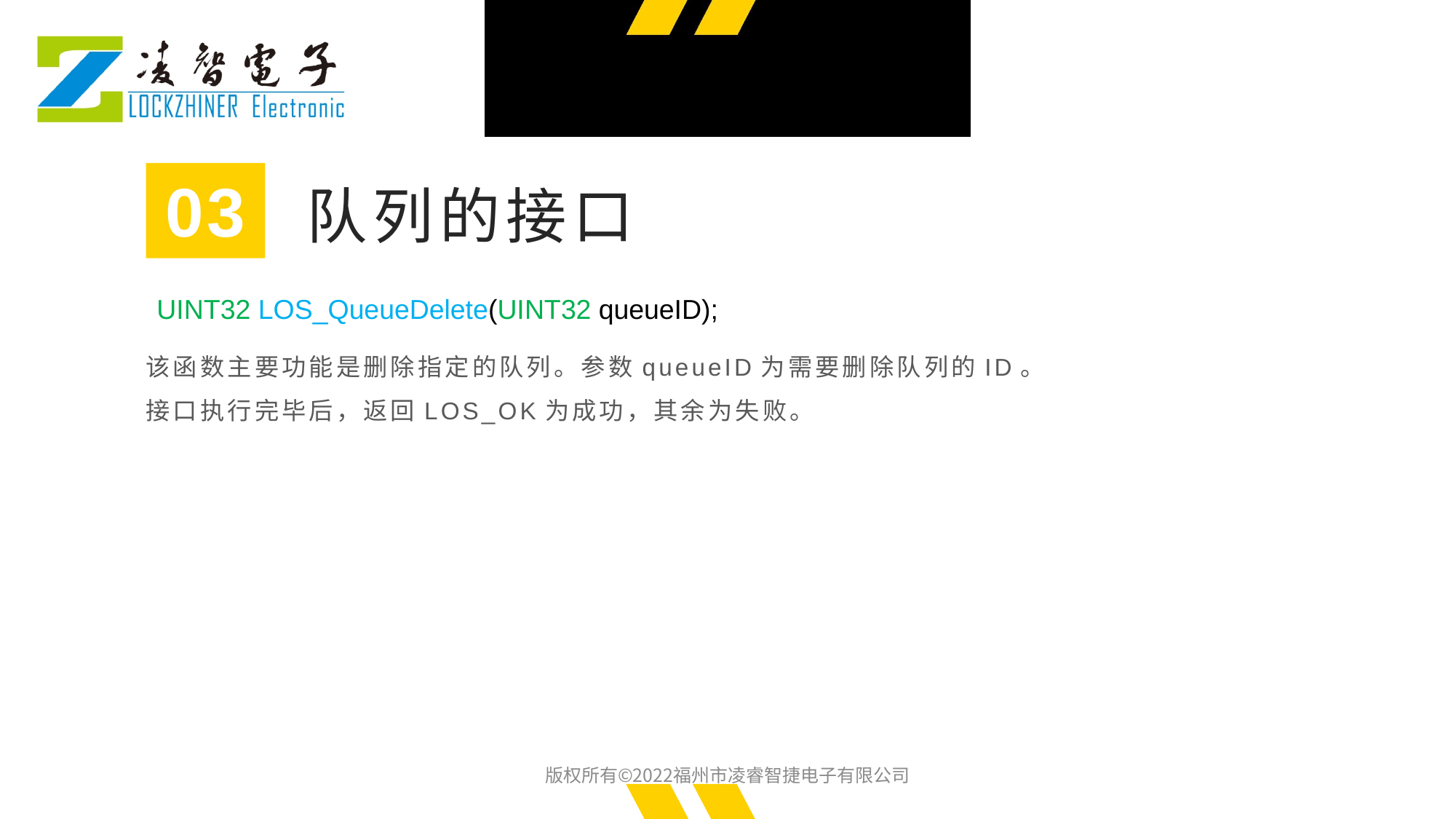

03
队列的接口
UINT32 LOS_QueueDelete(UINT32 queueID);
该函数主要功能是删除指定的队列。参数queueID为需要删除队列的ID。
接口执行完毕后，返回LOS_OK为成功，其余为失败。

版权所有©2022福州市凌睿智捷电子有限公司
9